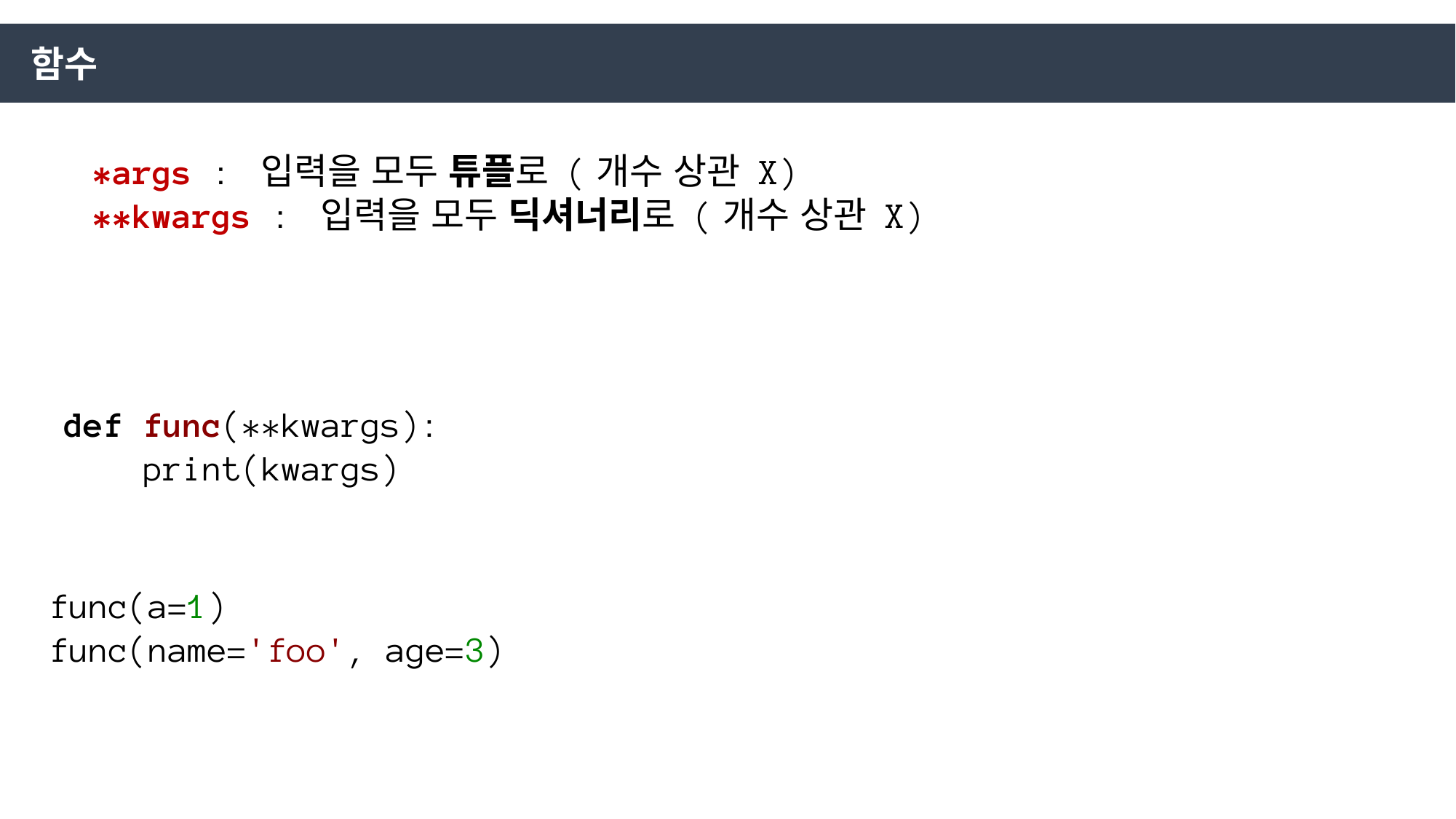

함수
*args : 입력을 모두 튜플로 (개수 상관 X)
**kwargs : 입력을 모두 딕셔너리로 (개수 상관 X)

def func(**kwargs):
    print(kwargs)
func(a=1)
func(name='foo', age=3)